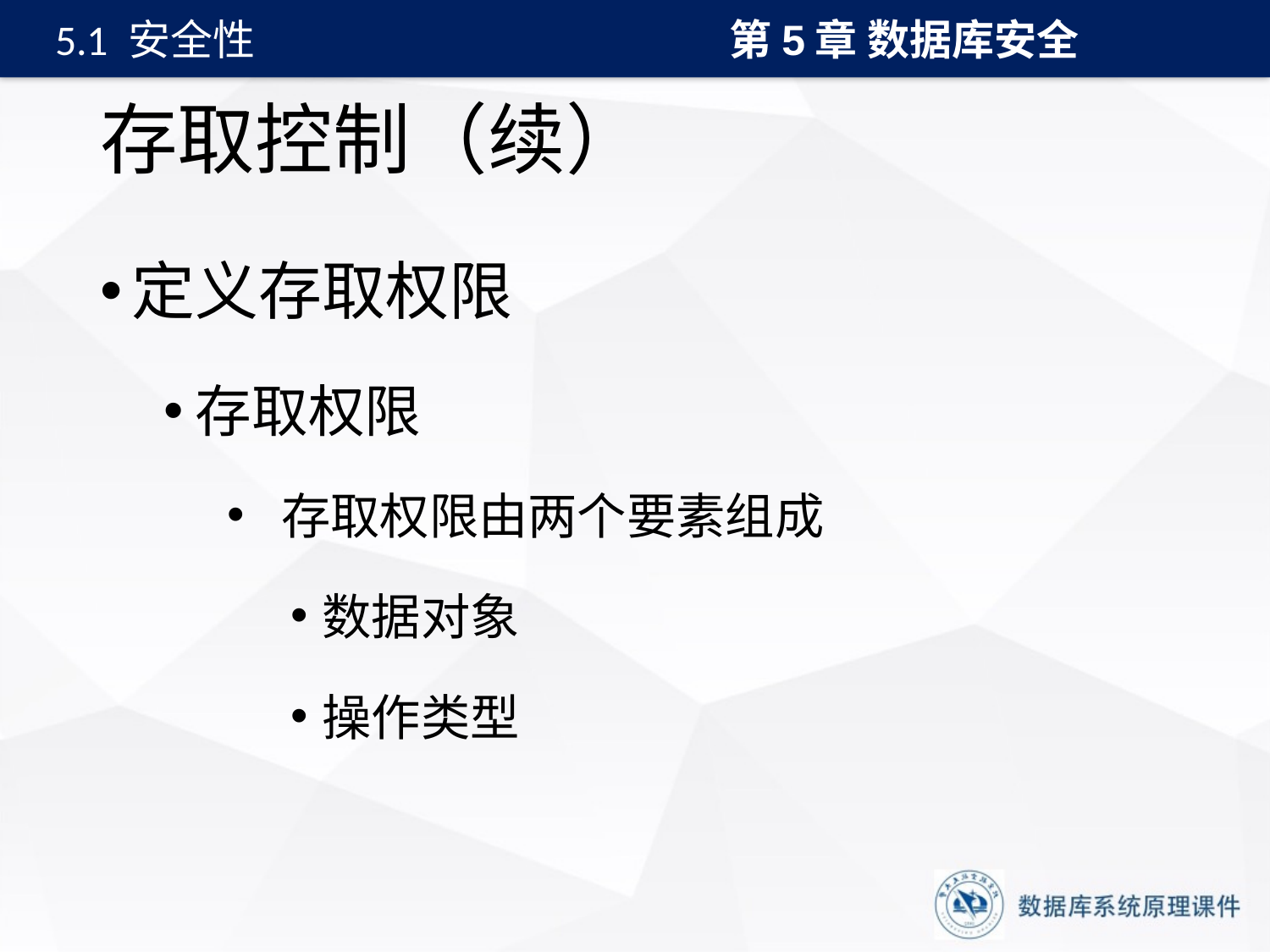

第5章 数据库安全
5.1 安全性
# 存取控制（续）
定义存取权限
存取权限
 存取权限由两个要素组成
数据对象
操作类型